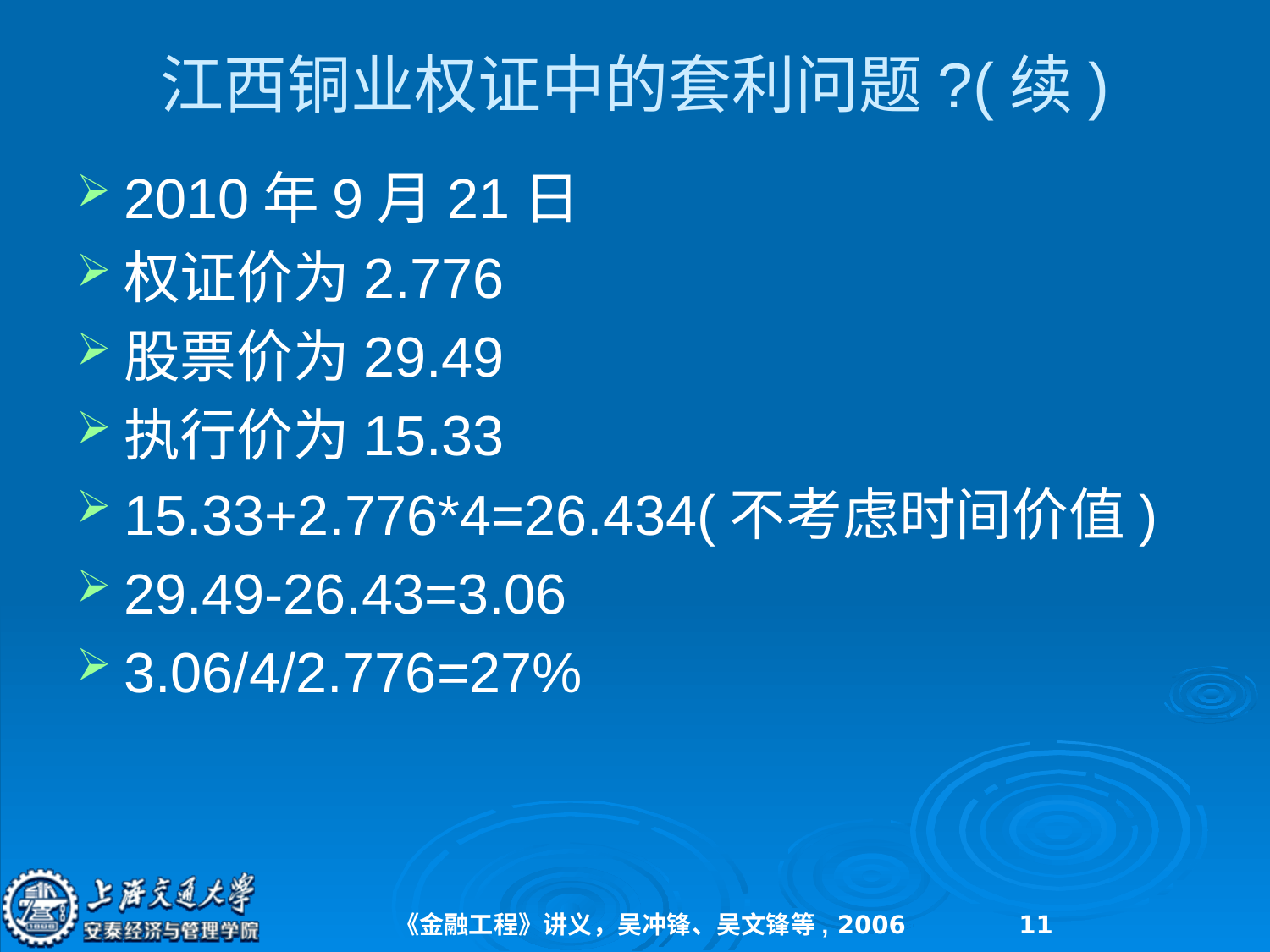

# 江西铜业权证中的套利问题?(续)
2010年9月21日
权证价为2.776
股票价为29.49
执行价为15.33
15.33+2.776*4=26.434(不考虑时间价值)
29.49-26.43=3.06
3.06/4/2.776=27%